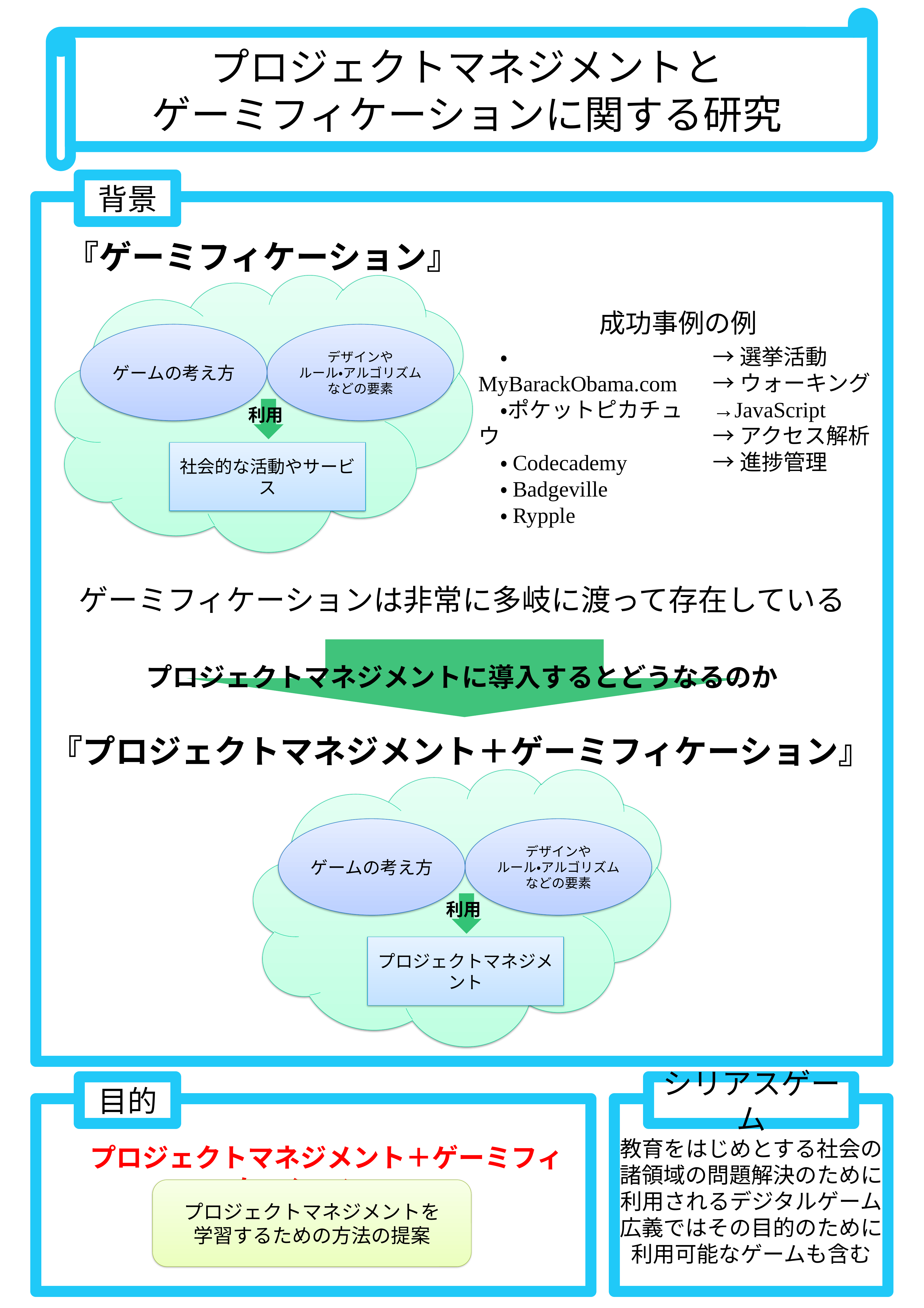

プロジェクトマネジメントと
ゲーミフィケーションに関する研究
背景

『ゲーミフィケーション』

成功事例の例
ゲームの考え方
デザインや
ルール・アルゴリズムなどの要素
→選挙活動
→ウォーキング
→JavaScript
→アクセス解析
→進捗管理
　・MyBarackObama.com
　・ポケットピカチュウ
　・Codecademy
　・Badgeville
　・Rypple

利用
社会的な活動やサービス
ゲーミフィケーションは非常に多岐に渡って存在している

プロジェクトマネジメントに導入するとどうなるのか
『プロジェクトマネジメント＋ゲーミフィケーション』

ゲームの考え方
デザインや
ルール・アルゴリズムなどの要素

利用
プロジェクトマネジメント
目的
シリアスゲーム

教育をはじめとする社会の諸領域の問題解決のために利用されるデジタルゲーム
広義ではその目的のために
利用可能なゲームも含む
『プロジェクトマネジメント＋ゲーミフィケーション』
プロジェクトマネジメントを
学習するための方法の提案